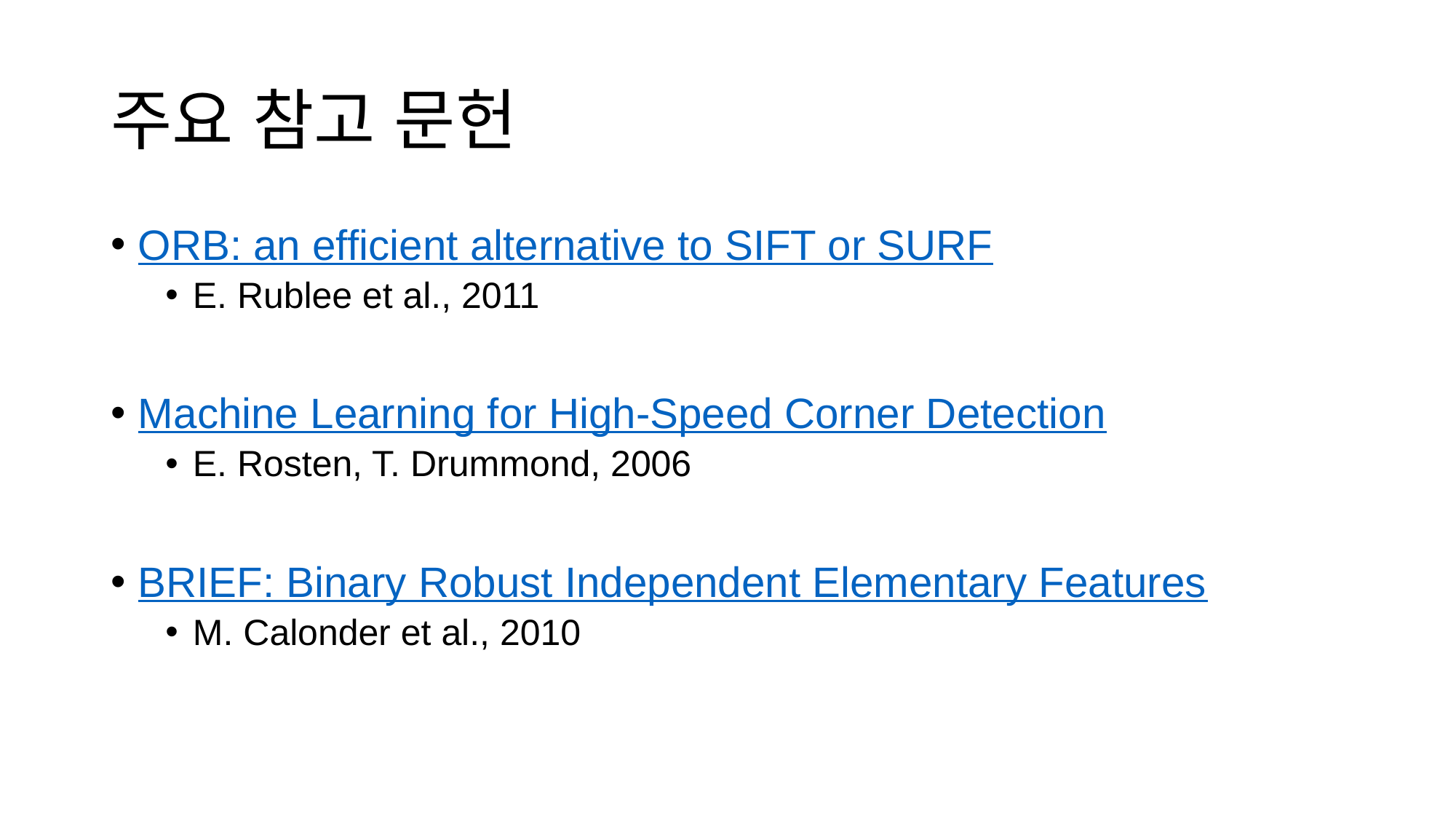

# 주요 참고 문헌
ORB: an efficient alternative to SIFT or SURF
E. Rublee et al., 2011

Machine Learning for High-Speed Corner Detection
E. Rosten, T. Drummond, 2006

BRIEF: Binary Robust Independent Elementary Features
M. Calonder et al., 2010